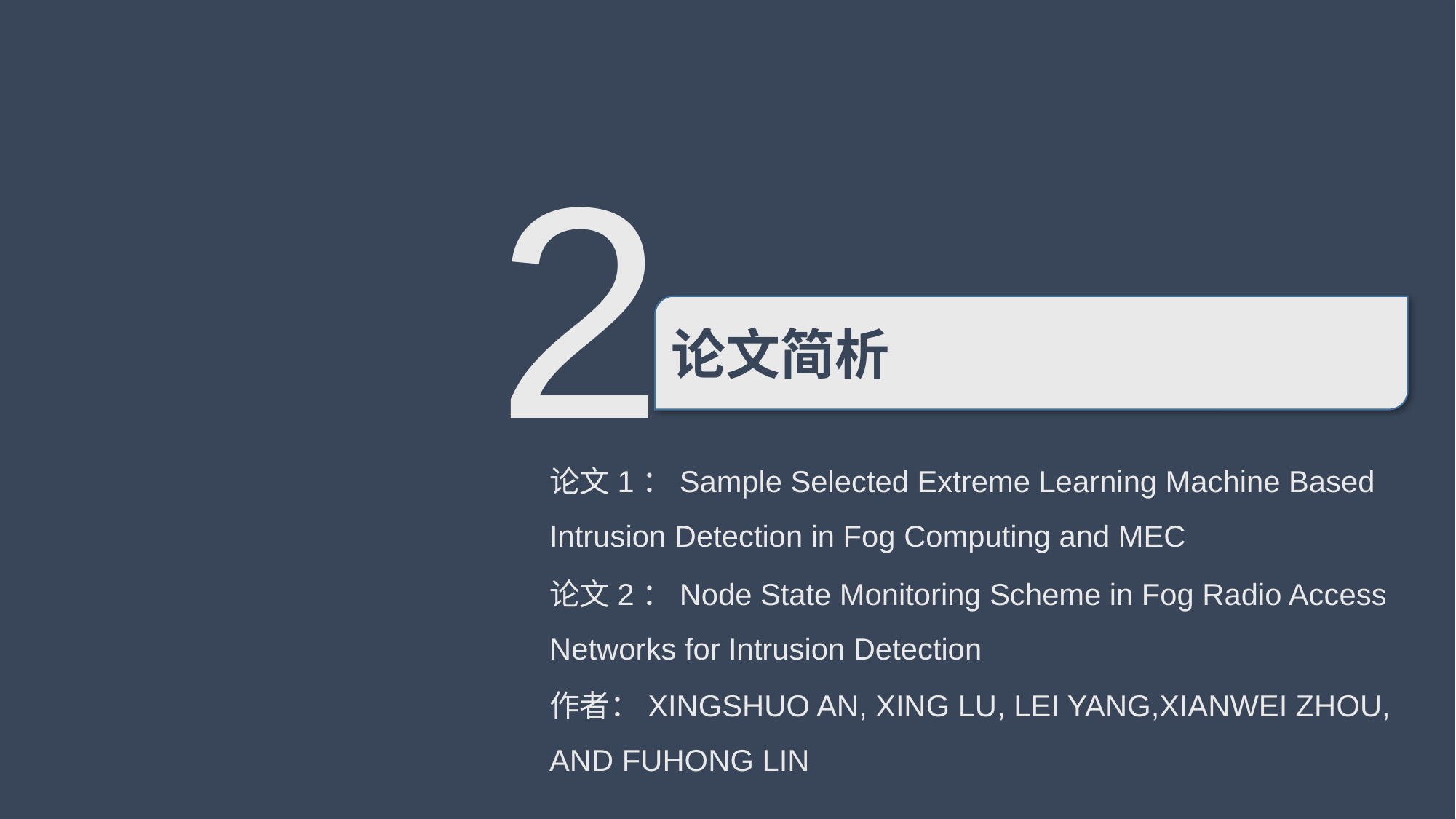

2
论文简析
论文1：Sample Selected Extreme Learning Machine Based Intrusion Detection in Fog Computing and MEC
论文2：Node State Monitoring Scheme in Fog Radio Access Networks for Intrusion Detection
作者：XINGSHUO AN, XING LU, LEI YANG,XIANWEI ZHOU, AND FUHONG LIN